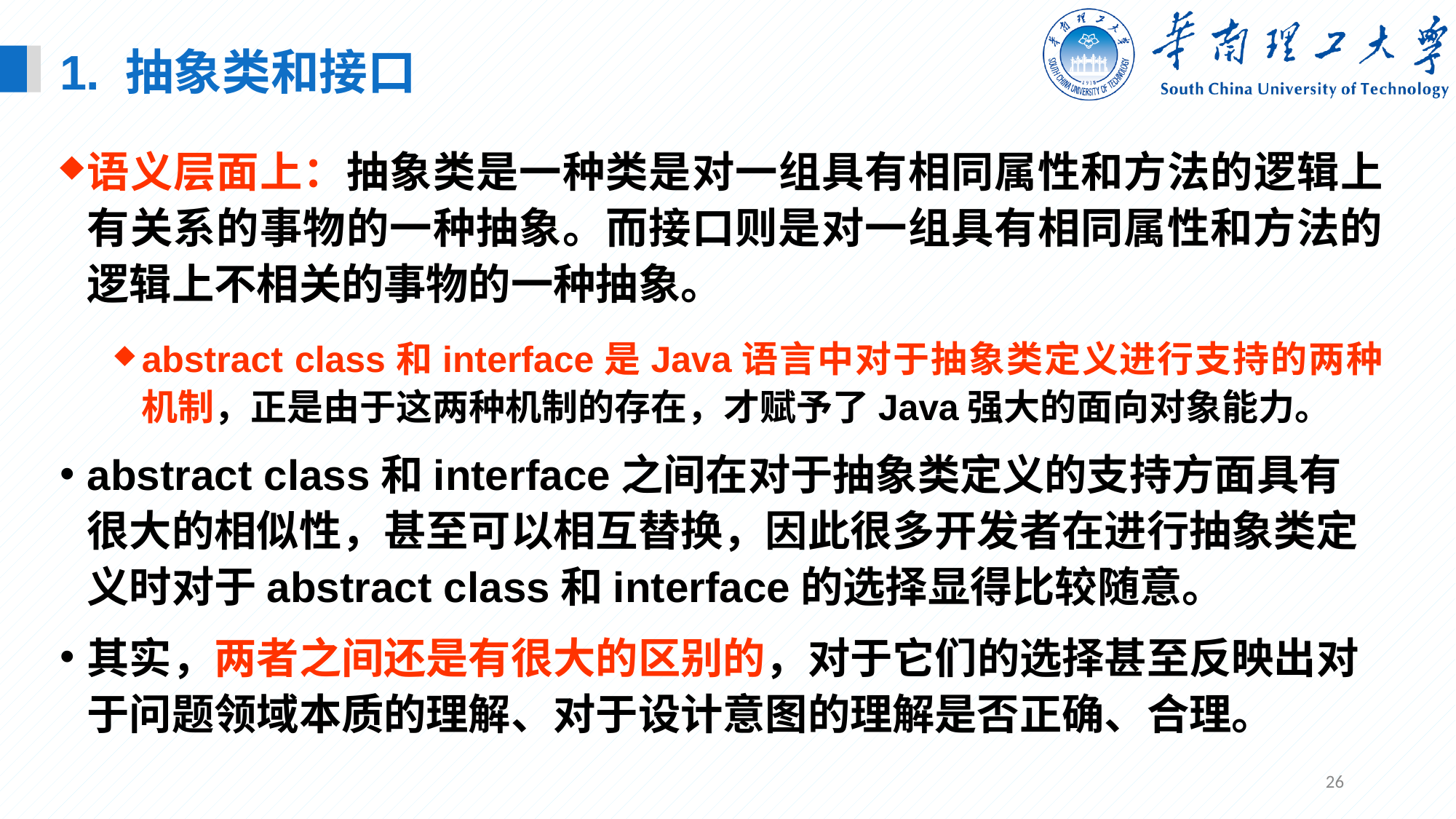

1. 抽象类和接口
语义层面上：抽象类是一种类是对一组具有相同属性和方法的逻辑上有关系的事物的一种抽象。而接口则是对一组具有相同属性和方法的逻辑上不相关的事物的一种抽象。
abstract class和interface是Java语言中对于抽象类定义进行支持的两种机制，正是由于这两种机制的存在，才赋予了Java强大的面向对象能力。
abstract class和interface之间在对于抽象类定义的支持方面具有很大的相似性，甚至可以相互替换，因此很多开发者在进行抽象类定义时对于abstract class和interface的选择显得比较随意。
其实，两者之间还是有很大的区别的，对于它们的选择甚至反映出对于问题领域本质的理解、对于设计意图的理解是否正确、合理。
26